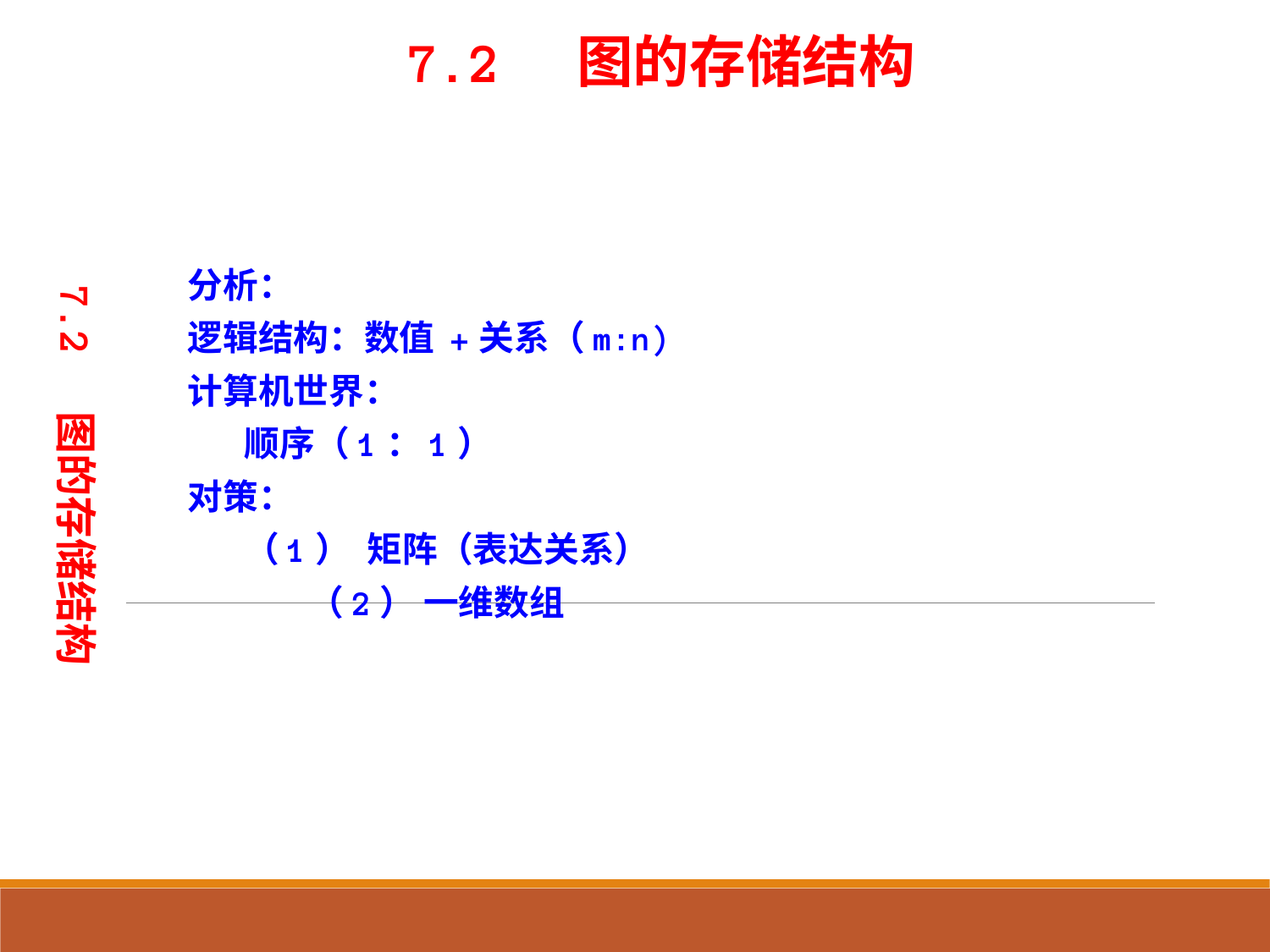

7.2  图的存储结构
分析：
逻辑结构：数值 +关系（m:n)
计算机世界：
      顺序（1：1）
对策：
      （1）  矩阵（表达关系）
              （2） 一维数组

7.2  图的存储结构